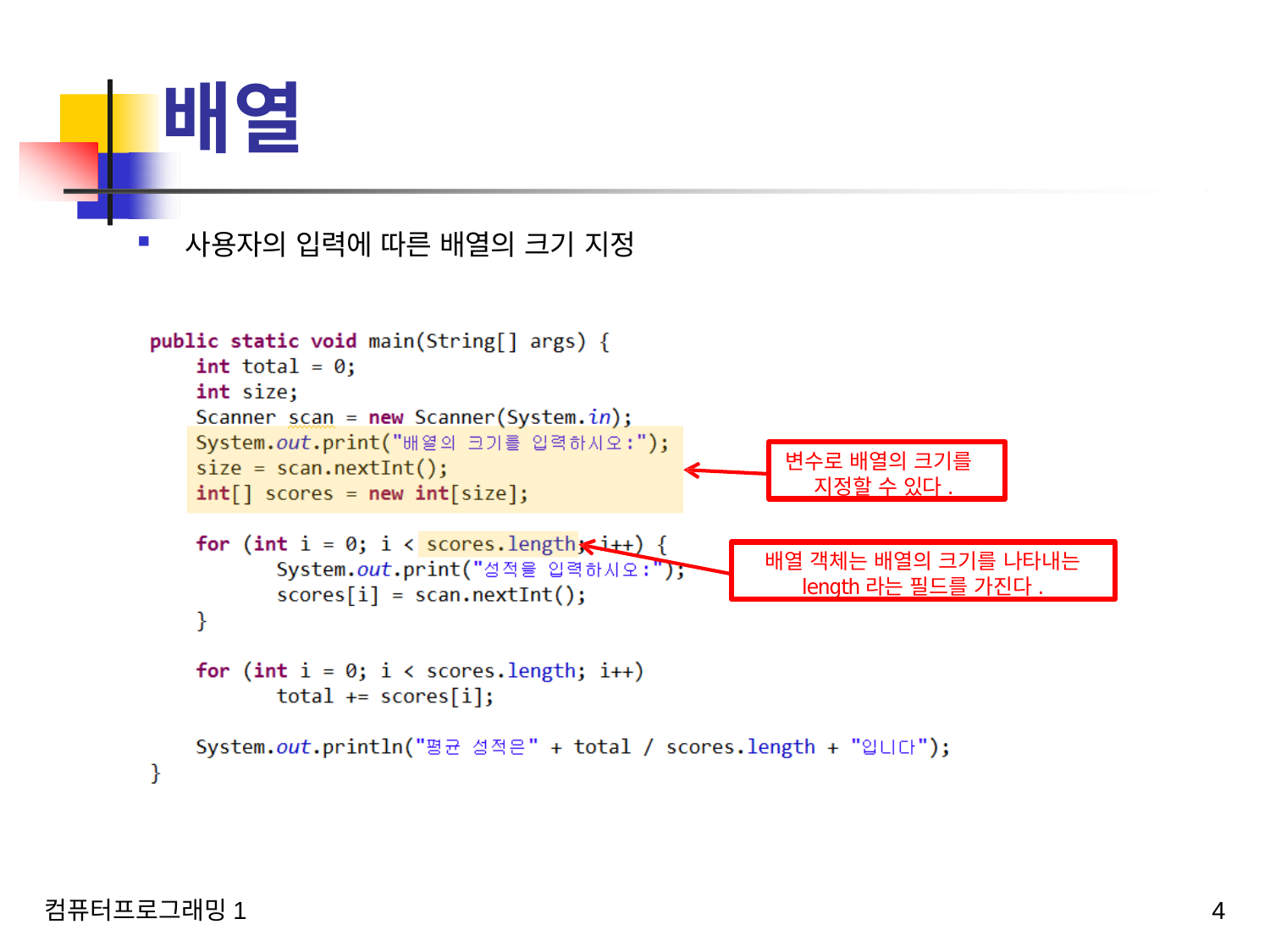

# 배열

사용자의 입력에 따른 배열의 크기 지정

변수로 배열의 크기를  지정할 수 있다.

배열 객체는 배열의 크기를 나타내는
length라는 필드를 가진다.
컴퓨터프로그래밍1
4